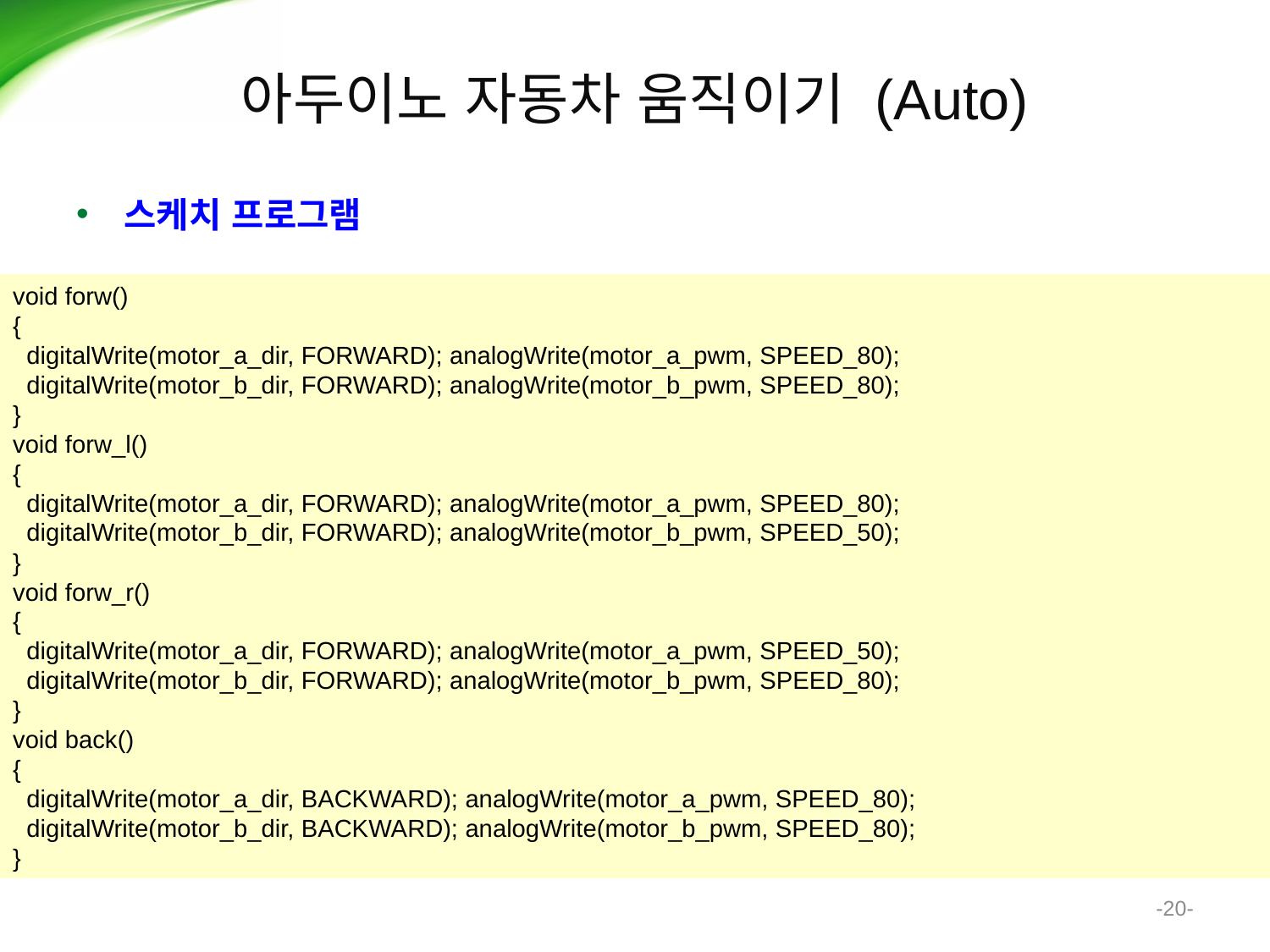

# 아두이노 자동차 움직이기 (Auto)
스케치 프로그램
void forw()
{
  digitalWrite(motor_a_dir, FORWARD); analogWrite(motor_a_pwm, SPEED_80);
  digitalWrite(motor_b_dir, FORWARD); analogWrite(motor_b_pwm, SPEED_80);
}
void forw_l()
{
  digitalWrite(motor_a_dir, FORWARD); analogWrite(motor_a_pwm, SPEED_80);
  digitalWrite(motor_b_dir, FORWARD); analogWrite(motor_b_pwm, SPEED_50);
}
void forw_r()
{
  digitalWrite(motor_a_dir, FORWARD); analogWrite(motor_a_pwm, SPEED_50);
  digitalWrite(motor_b_dir, FORWARD); analogWrite(motor_b_pwm, SPEED_80);
}
void back()
{
  digitalWrite(motor_a_dir, BACKWARD); analogWrite(motor_a_pwm, SPEED_80);
  digitalWrite(motor_b_dir, BACKWARD); analogWrite(motor_b_pwm, SPEED_80);
}
-20-